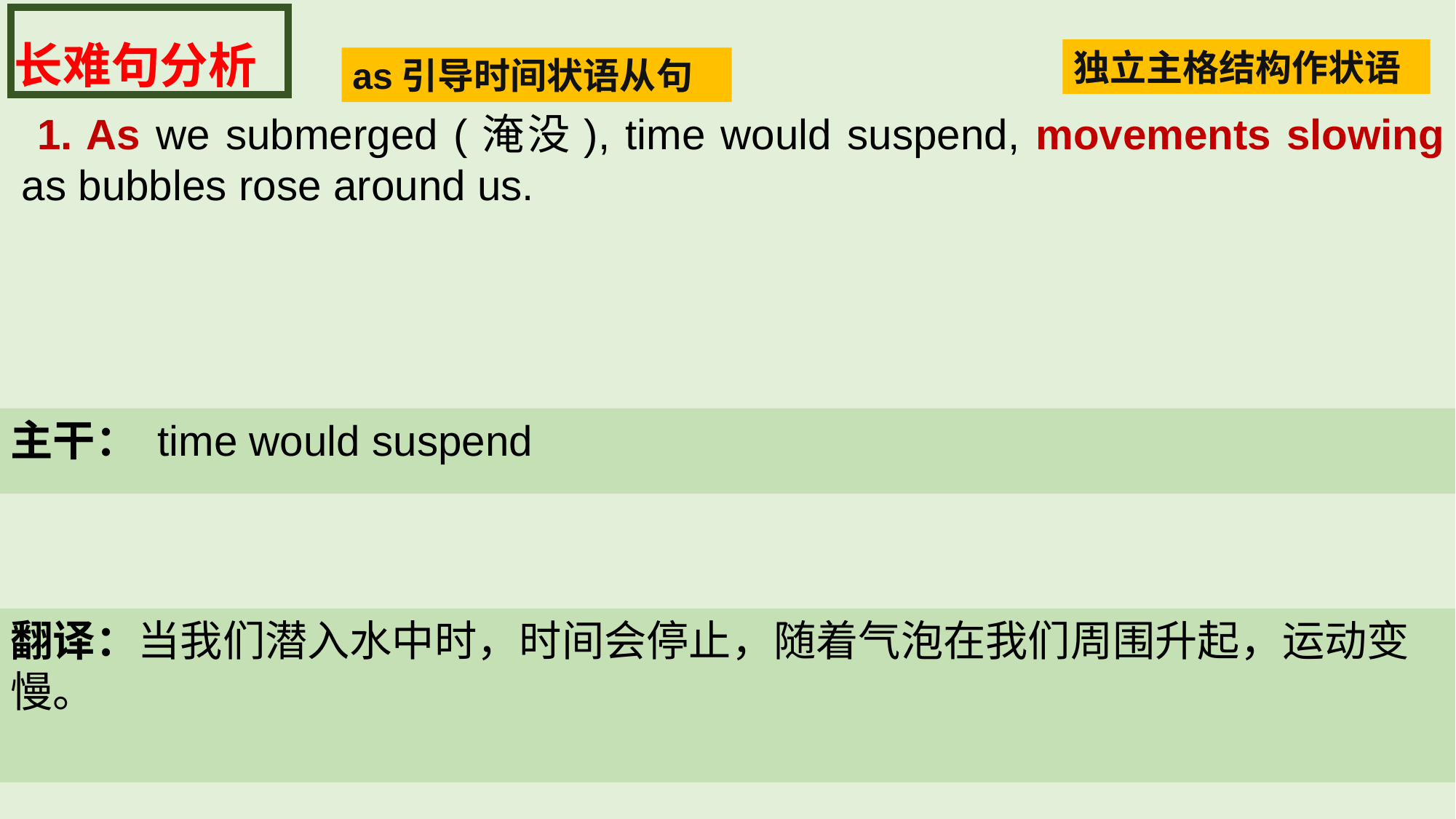

长难句分析

独立主格结构作状语
as引导时间状语从句
 1. As we submerged (淹没), time would suspend, movements slowing as bubbles rose around us.

主干： time would suspend
翻译：当我们潜入水中时，时间会停止，随着气泡在我们周围升起，运动变慢。